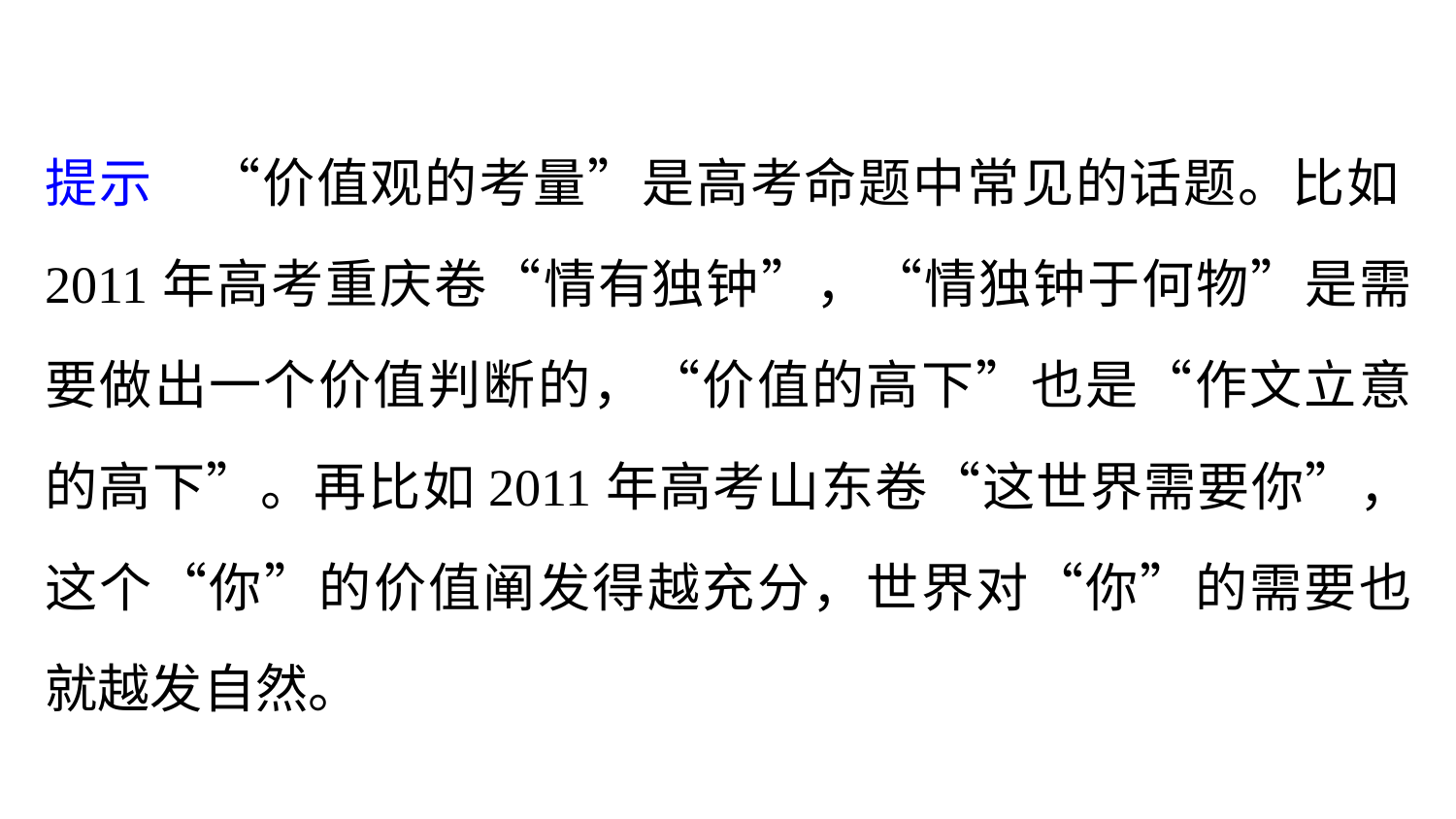

提示　“价值观的考量”是高考命题中常见的话题。比如2011年高考重庆卷“情有独钟”，“情独钟于何物”是需要做出一个价值判断的，“价值的高下”也是“作文立意的高下”。再比如2011年高考山东卷“这世界需要你”，这个“你”的价值阐发得越充分，世界对“你”的需要也就越发自然。